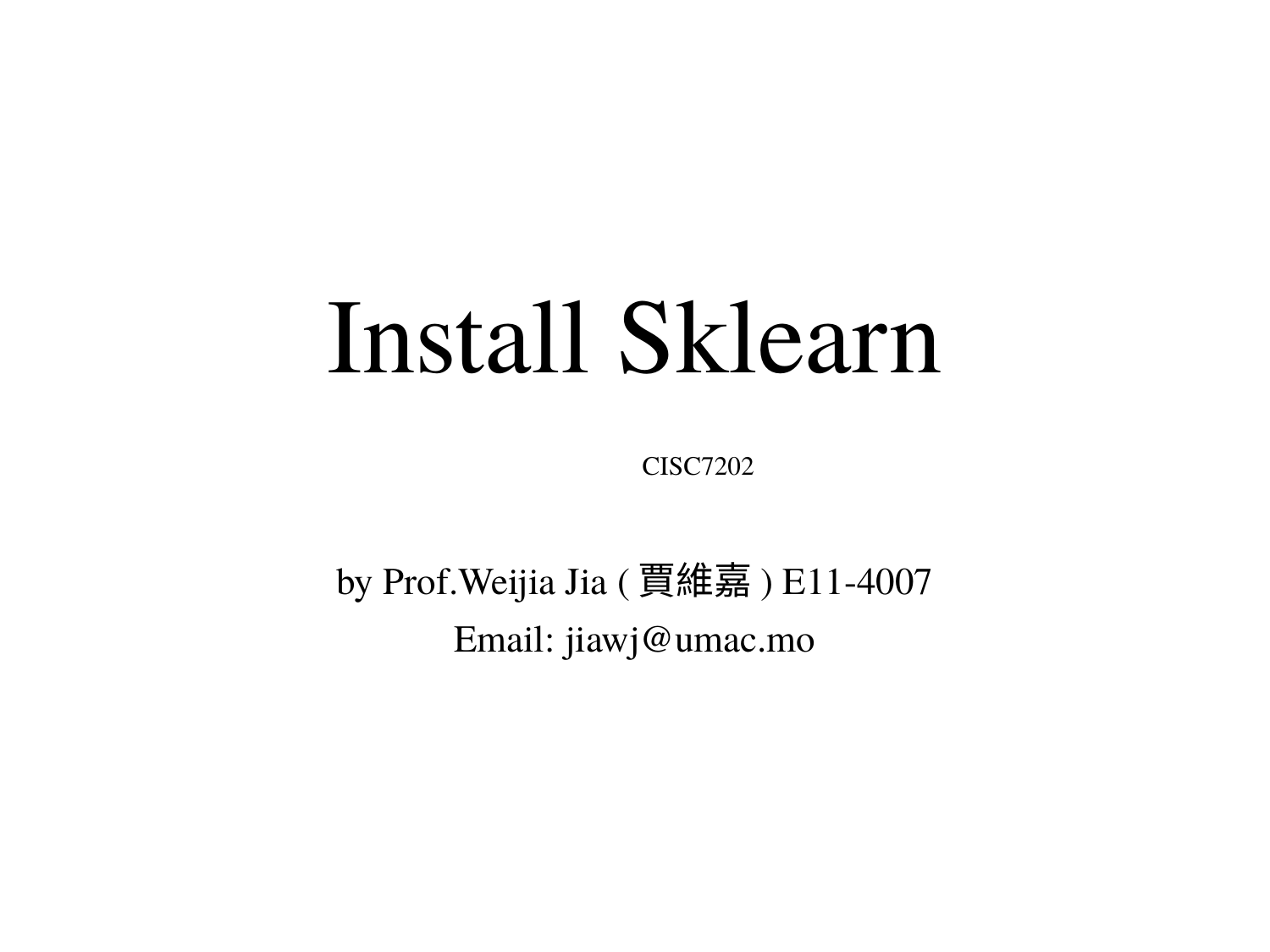

# Install Sklearn CISC7202

by Prof.Weijia Jia (賈維嘉) E11-4007
Email: jiawj@umac.mo